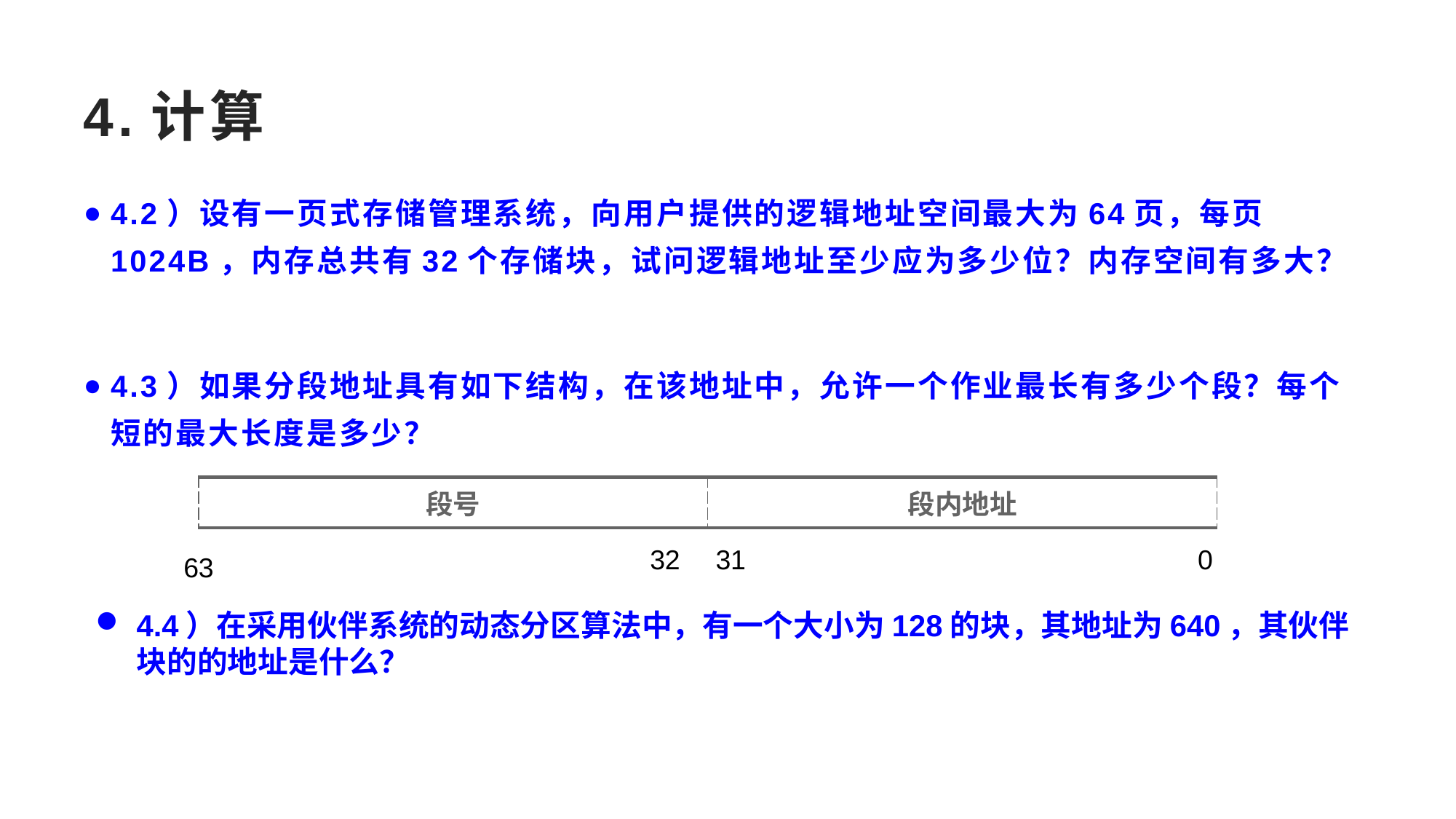

# 4.计算
4.2）设有一页式存储管理系统，向用户提供的逻辑地址空间最大为64页，每页1024B，内存总共有32个存储块，试问逻辑地址至少应为多少位？内存空间有多大？

4.3）如果分段地址具有如下结构，在该地址中，允许一个作业最长有多少个段？每个短的最大长度是多少？

| 段号 | 段内地址 |
| --- | --- |
32
31
0
63
4.4）在采用伙伴系统的动态分区算法中，有一个大小为128的块，其地址为640，其伙伴块的的地址是什么？